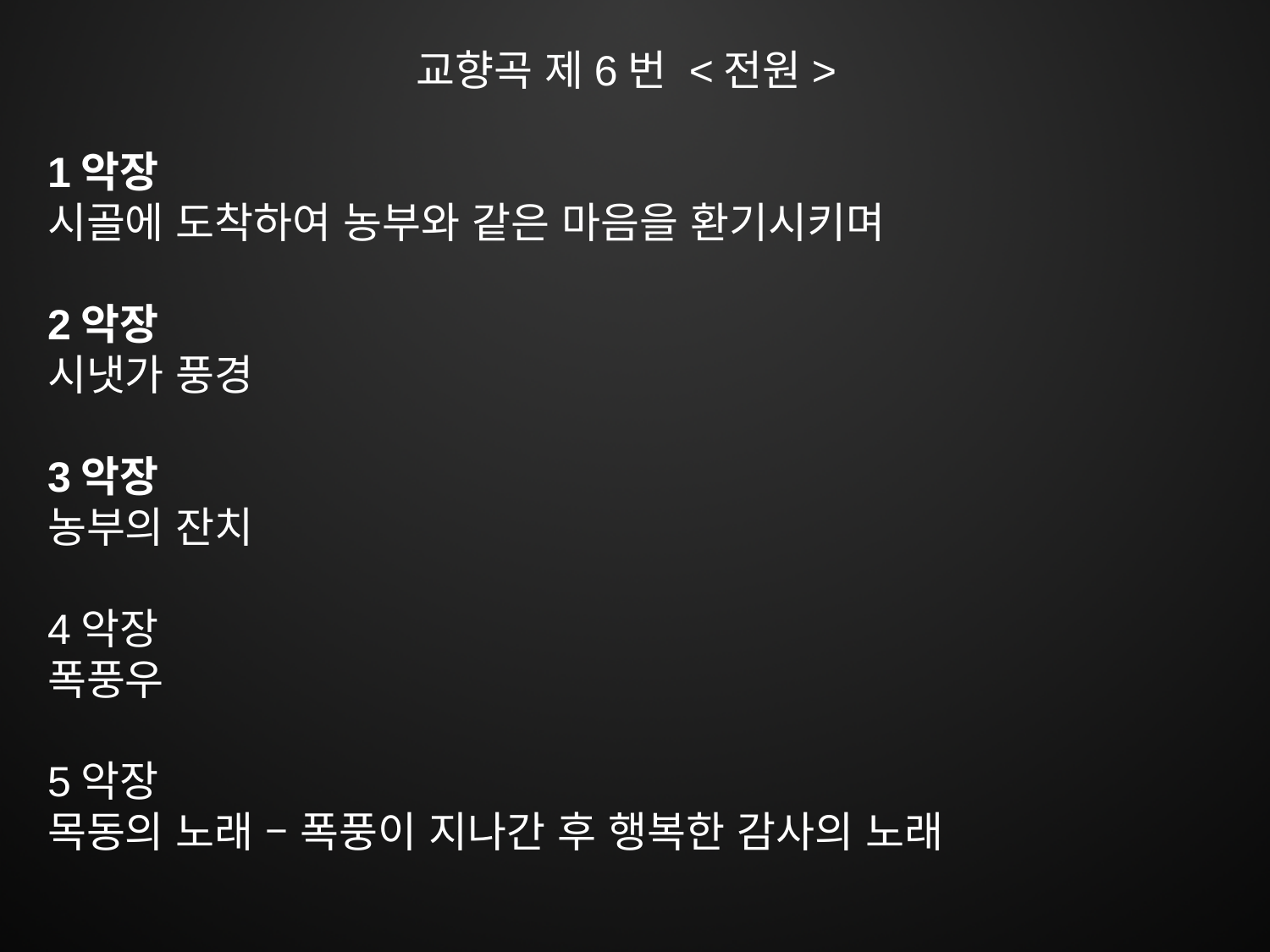

교향곡 제6번 <전원>

1악장
시골에 도착하여 농부와 같은 마음을 환기시키며

2악장
시냇가 풍경

3악장
농부의 잔치

4악장
폭풍우

5악장
목동의 노래 – 폭풍이 지나간 후 행복한 감사의 노래